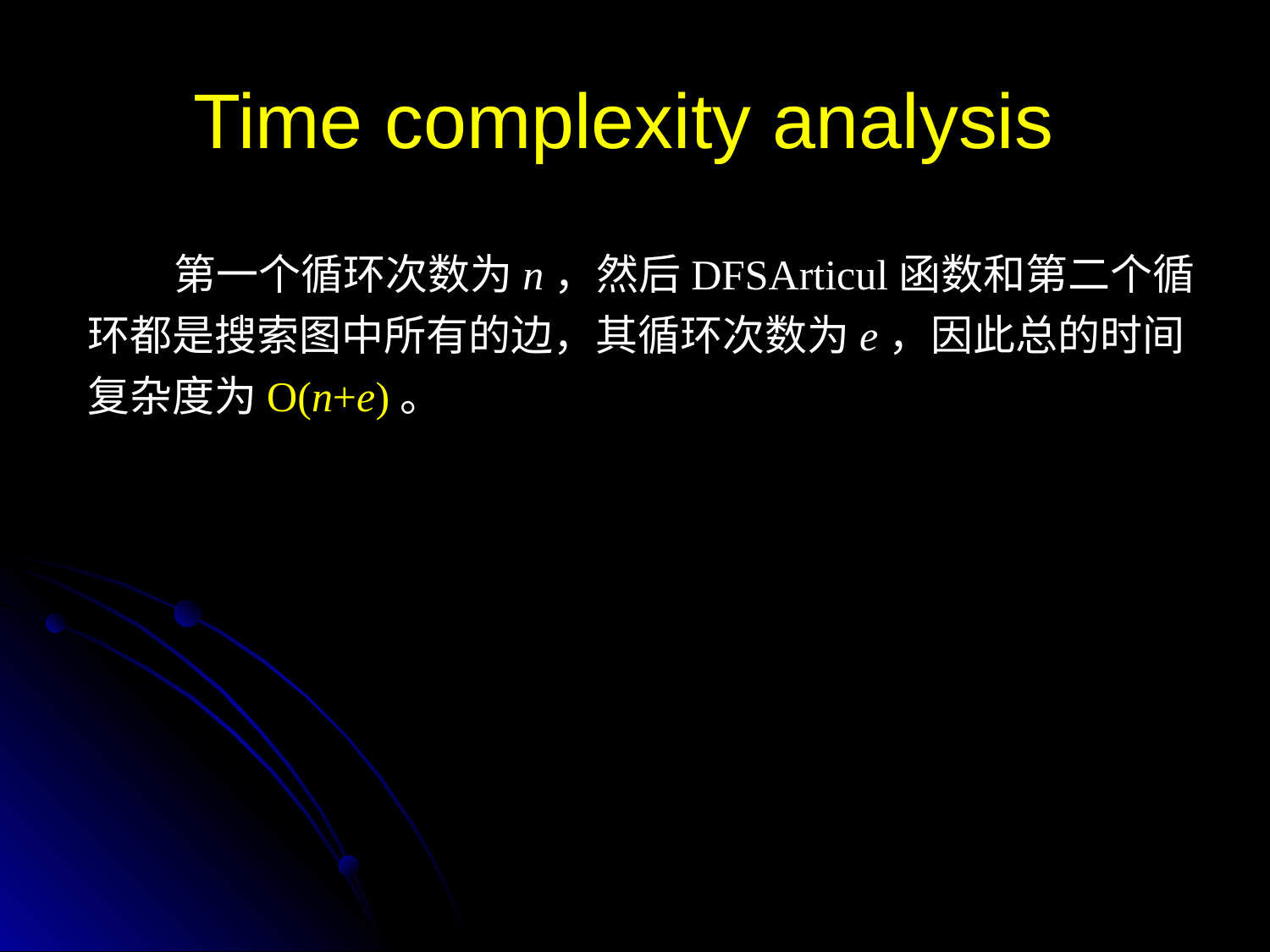

# Time complexity analysis
        第一个循环次数为n，然后DFSArticul函数和第二个循环都是搜索图中所有的边，其循环次数为e，因此总的时间复杂度为O(n+e)。